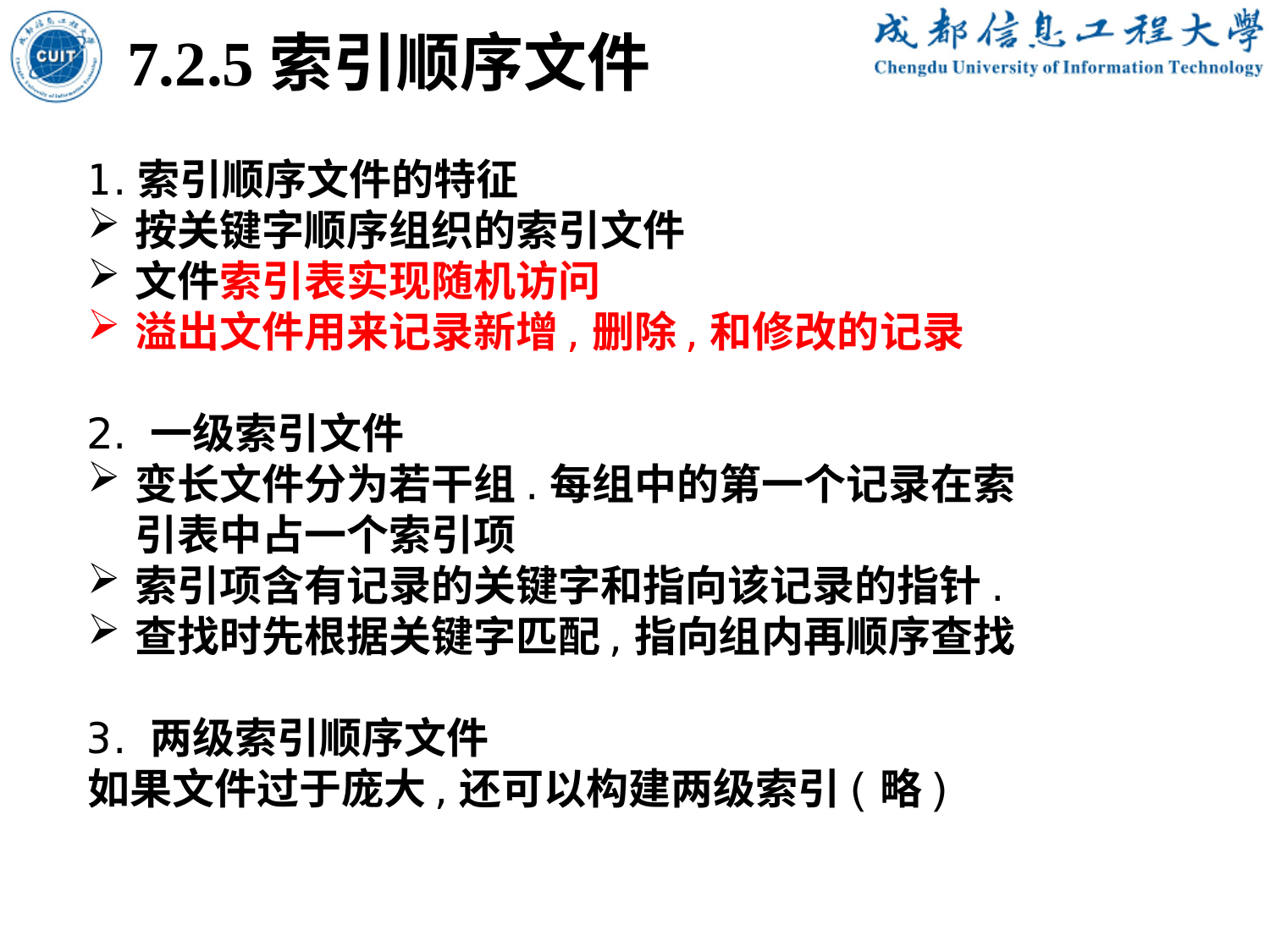

7.2.5索引顺序文件
1.索引顺序文件的特征
按关键字顺序组织的索引文件
文件索引表实现随机访问
溢出文件用来记录新增,删除,和修改的记录

2. 一级索引文件
变长文件分为若干组.每组中的第一个记录在索引表中占一个索引项
索引项含有记录的关键字和指向该记录的指针.
查找时先根据关键字匹配,指向组内再顺序查找

3. 两级索引顺序文件
如果文件过于庞大,还可以构建两级索引(略)